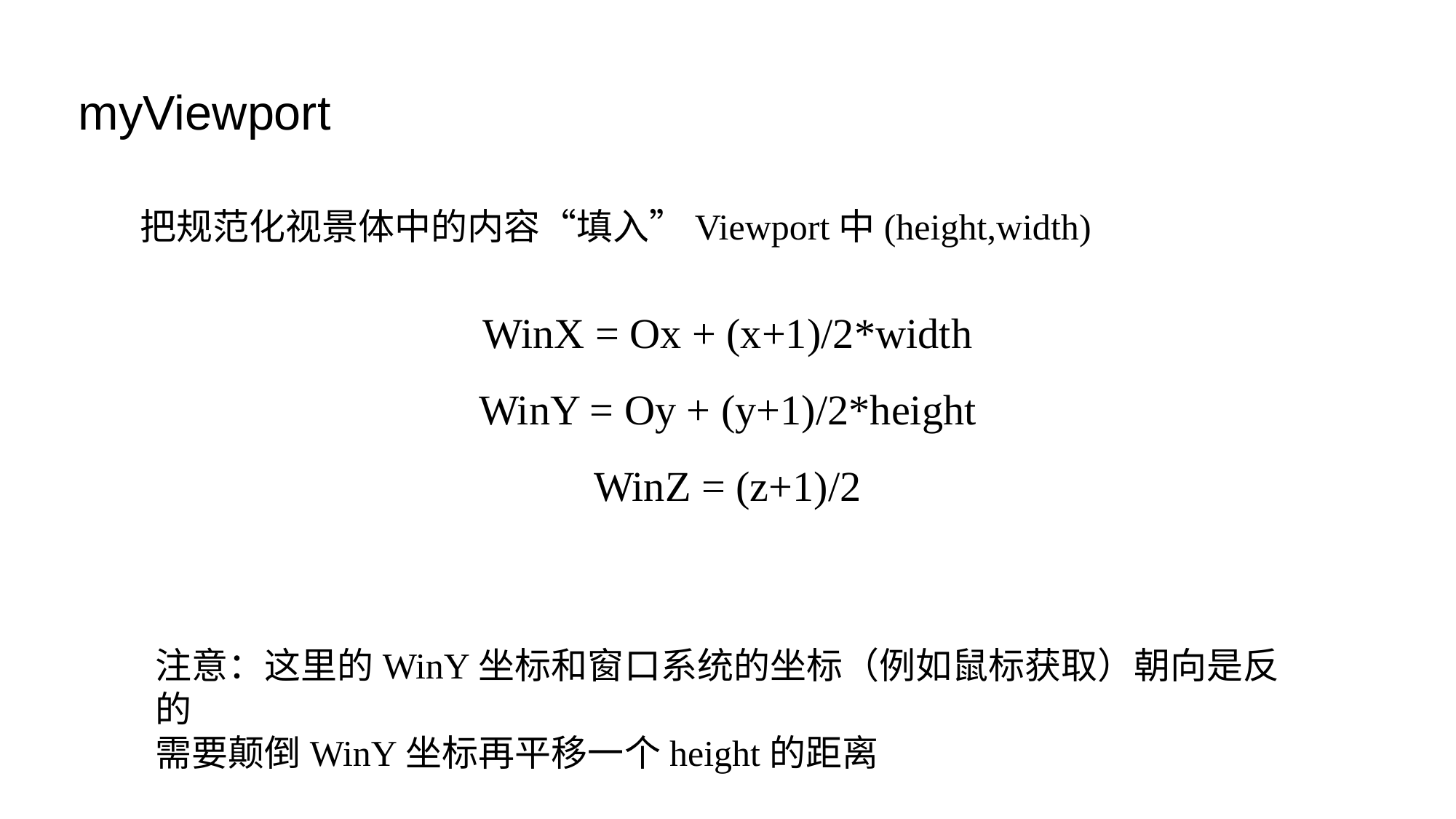

myViewport
把规范化视景体中的内容“填入”Viewport中(height,width)
WinX = Ox + (x+1)/2*width
WinY = Oy + (y+1)/2*height
WinZ = (z+1)/2

注意：这里的WinY坐标和窗口系统的坐标（例如鼠标获取）朝向是反的
需要颠倒WinY坐标再平移一个height的距离